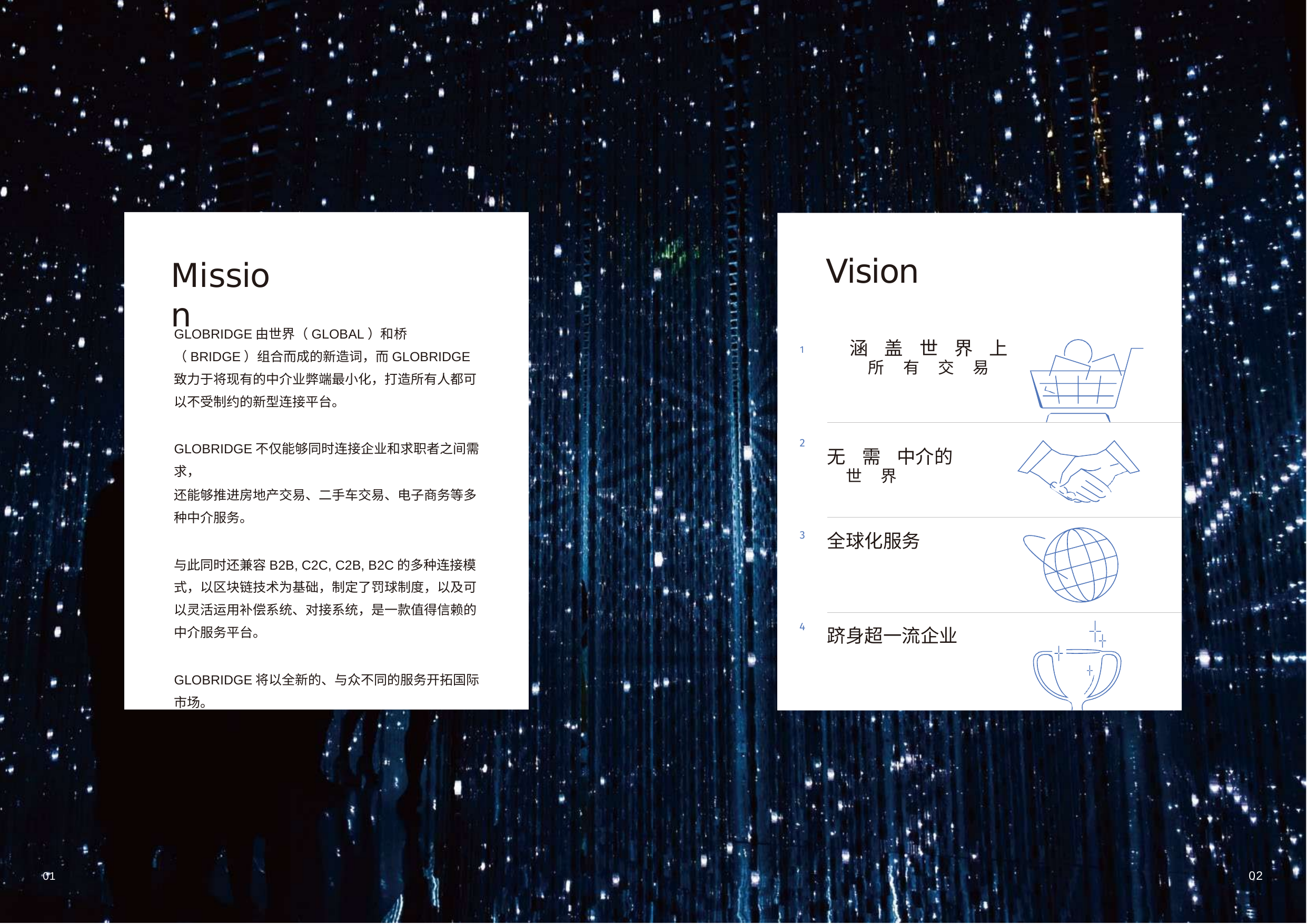

| Vision 1 涵所盖有世交界易上 |  |
| --- | --- |
| 2 3 4 | 无世需界中介的 |
|  | 全球化服务 |
|  | 跻身超一流企业 |
# Mission
GLOBRIDGE由世界（GLOBAL）和桥（BRIDGE）组合而成的新造词，而GLOBRIDGE致力于将现有的中介业弊端最小化，打造所有人都可以不受制约的新型连接平台。

GLOBRIDGE不仅能够同时连接企业和求职者之间需求，
还能够推进房地产交易、二手车交易、电子商务等多种中介服务。

与此同时还兼容B2B, C2C, C2B, B2C的多种连接模式，以区块链技术为基础，制定了罚球制度，以及可以灵活运用补偿系统、对接系统，是一款值得信赖的中介服务平台。

GLOBRIDGE将以全新的、与众不同的服务开拓国际市场。
02
01